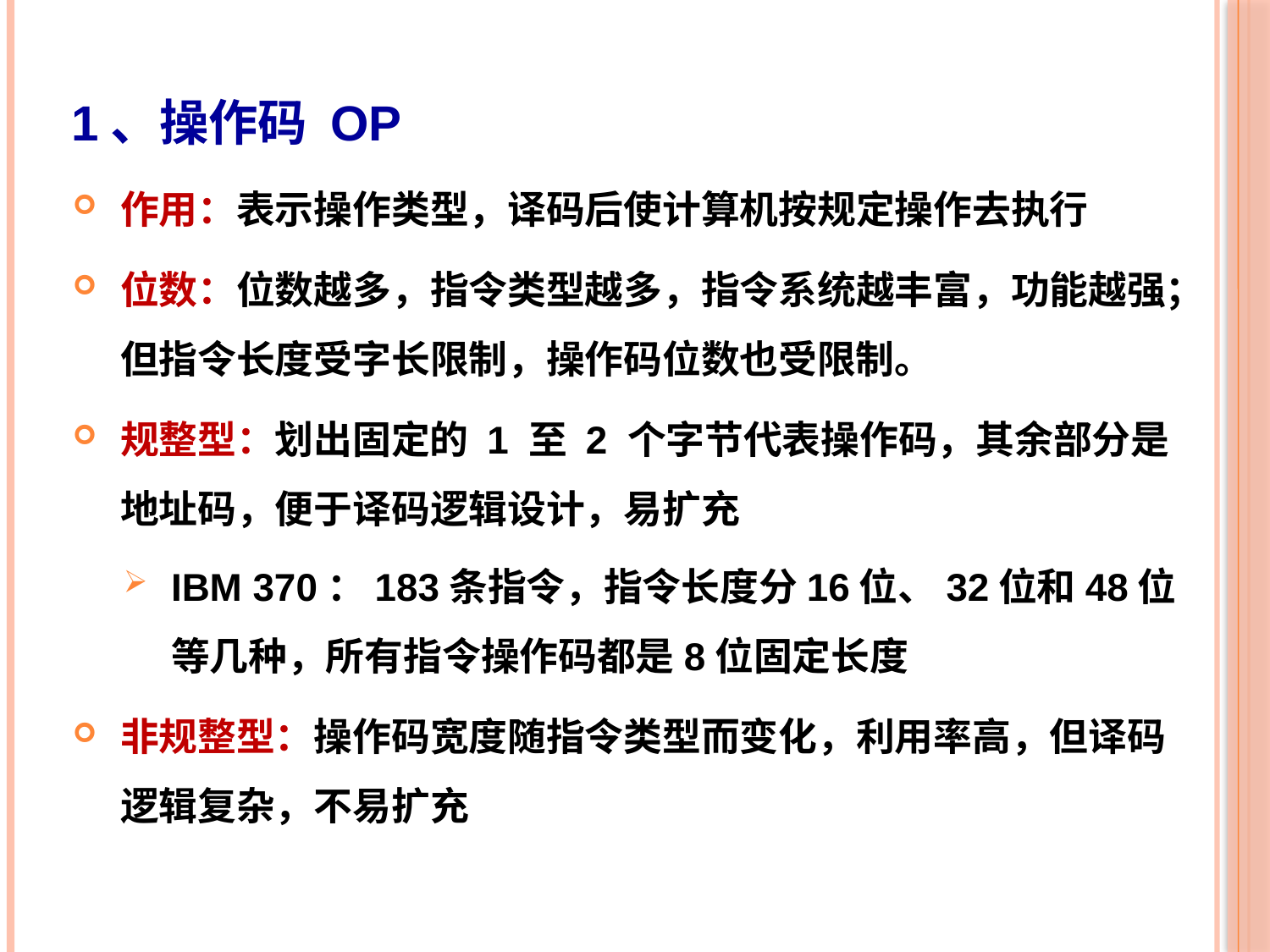

5
 1、操作码 OP
作用：表示操作类型，译码后使计算机按规定操作去执行
位数：位数越多，指令类型越多，指令系统越丰富，功能越强；但指令长度受字长限制，操作码位数也受限制。
规整型：划出固定的 1 至 2 个字节代表操作码，其余部分是地址码，便于译码逻辑设计，易扩充
IBM 370：183条指令，指令长度分16位、32位和48位等几种，所有指令操作码都是8位固定长度
非规整型：操作码宽度随指令类型而变化，利用率高，但译码逻辑复杂，不易扩充